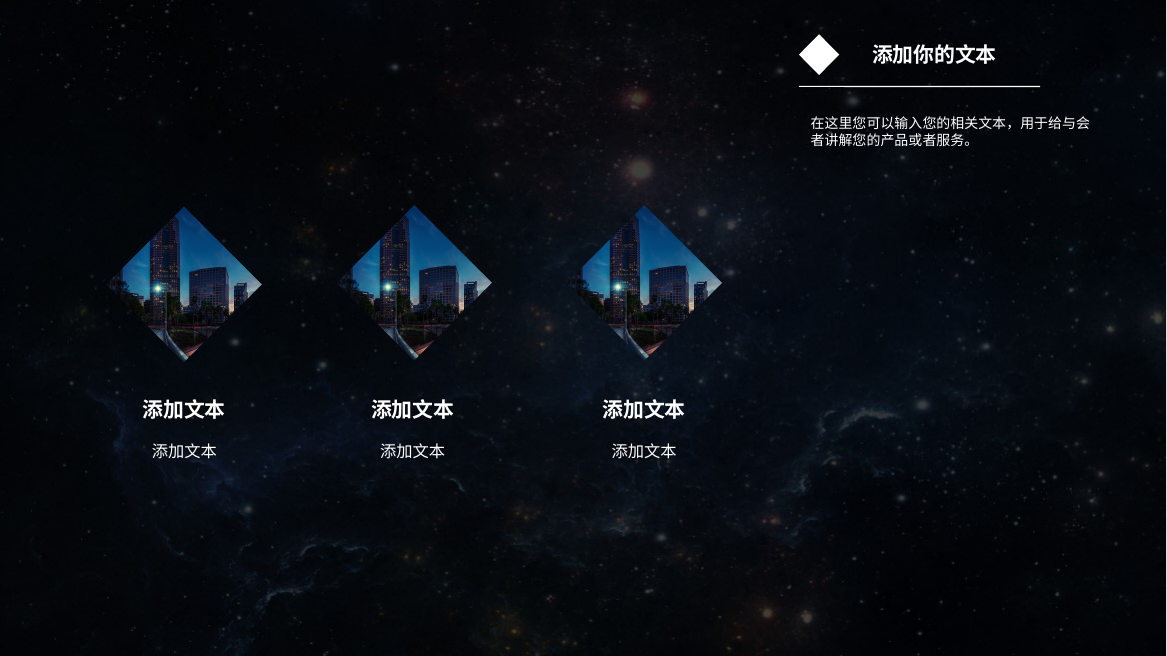

添加你的文本

在这里您可以输入您的相关文本，用于给与会者讲解您的产品或者服务。

添加文本
添加文本
添加文本
添加文本
添加文本
添加文本